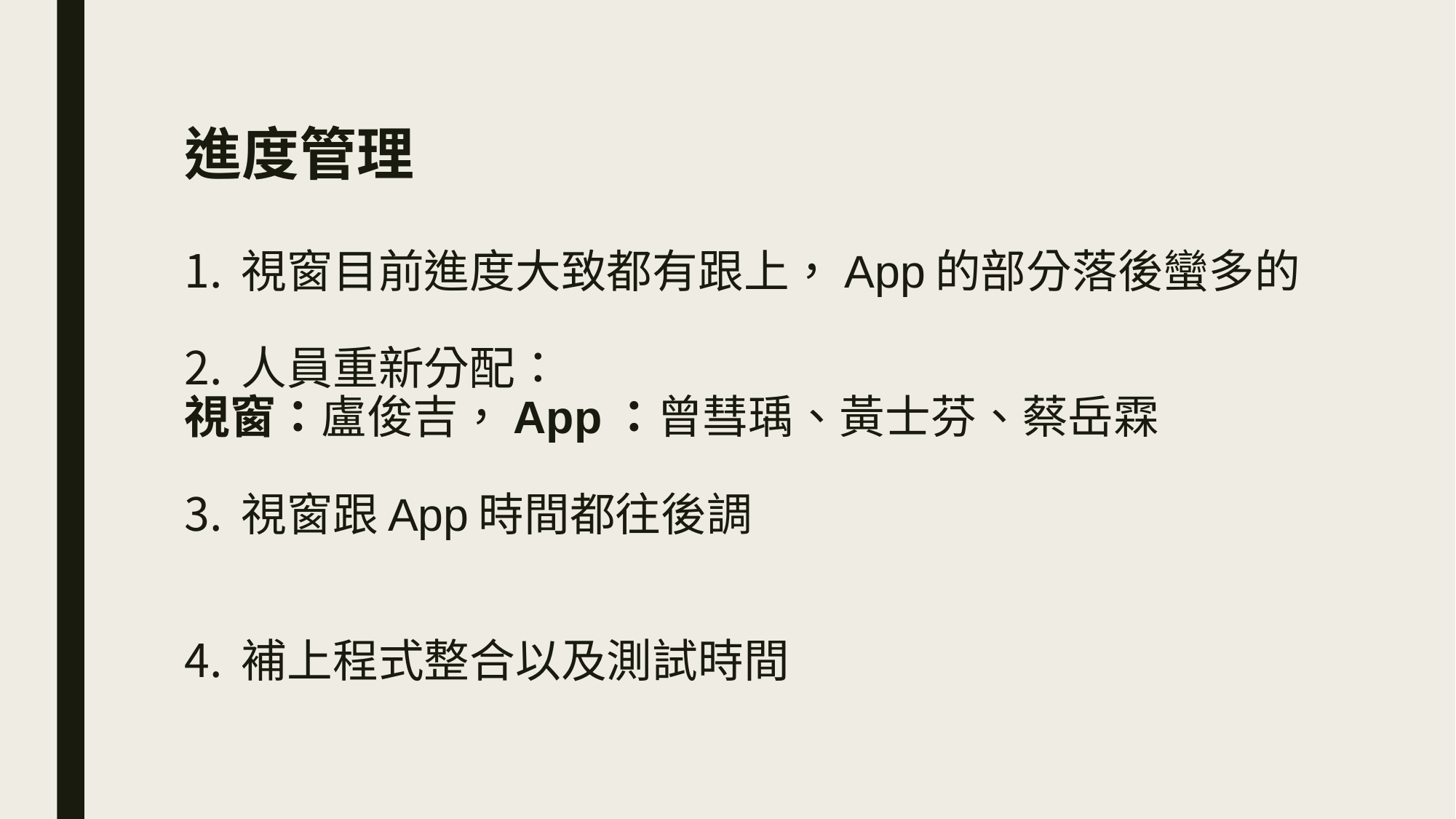

進度管理

視窗目前進度大致都有跟上，App的部分落後蠻多的

人員重新分配：
視窗：盧俊吉，App：曾彗瑀、黃士芬、蔡岳霖

視窗跟App時間都往後調

補上程式整合以及測試時間